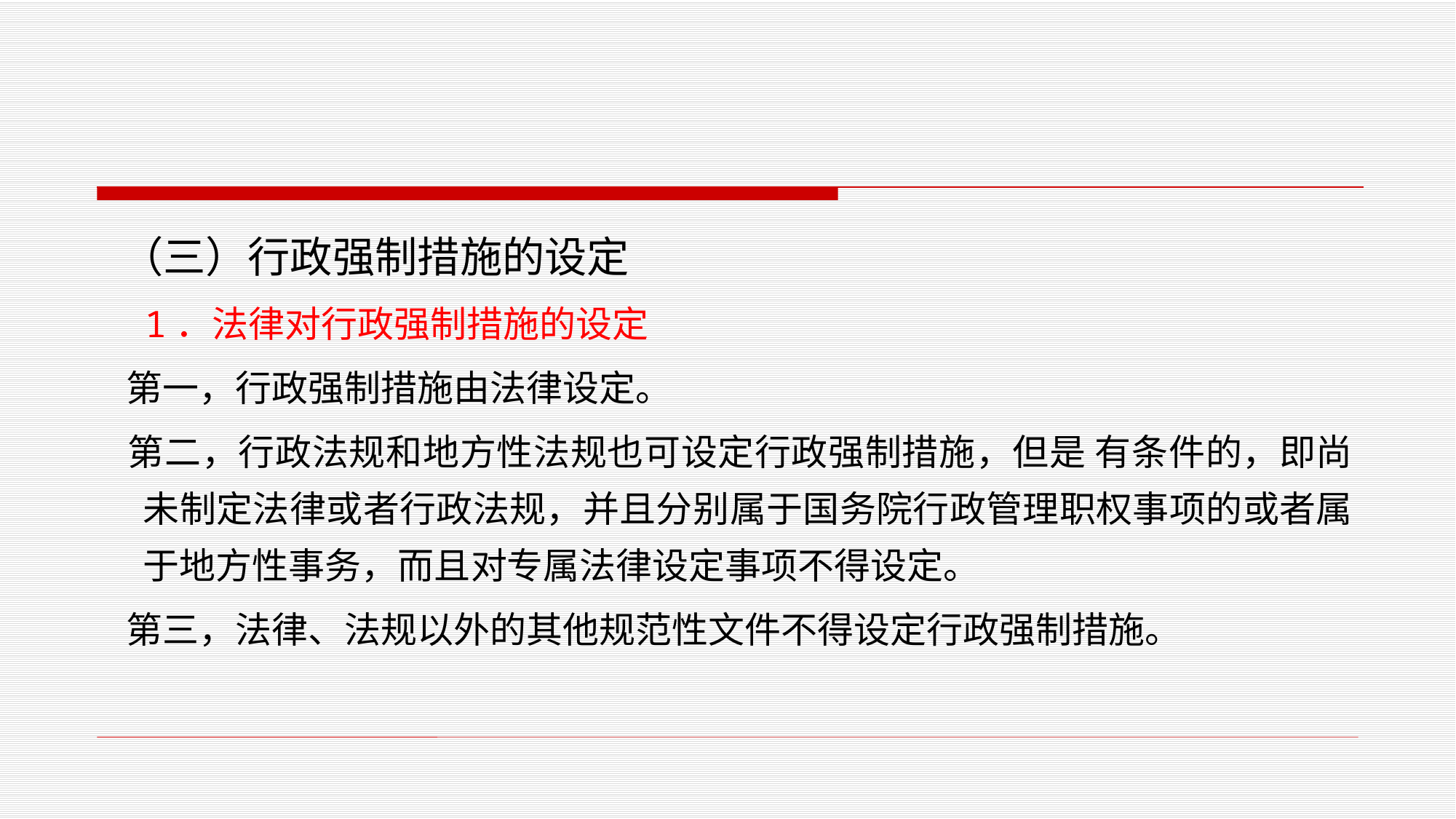

#
 （三）行政强制措施的设定
  1．法律对行政强制措施的设定
  第一，行政强制措施由法律设定。
  第二，行政法规和地方性法规也可设定行政强制措施，但是 有条件的，即尚未制定法律或者行政法规，并且分别属于国务院行政管理职权事项的或者属于地方性事务，而且对专属法律设定事项不得设定。
  第三，法律、法规以外的其他规范性文件不得设定行政强制措施。